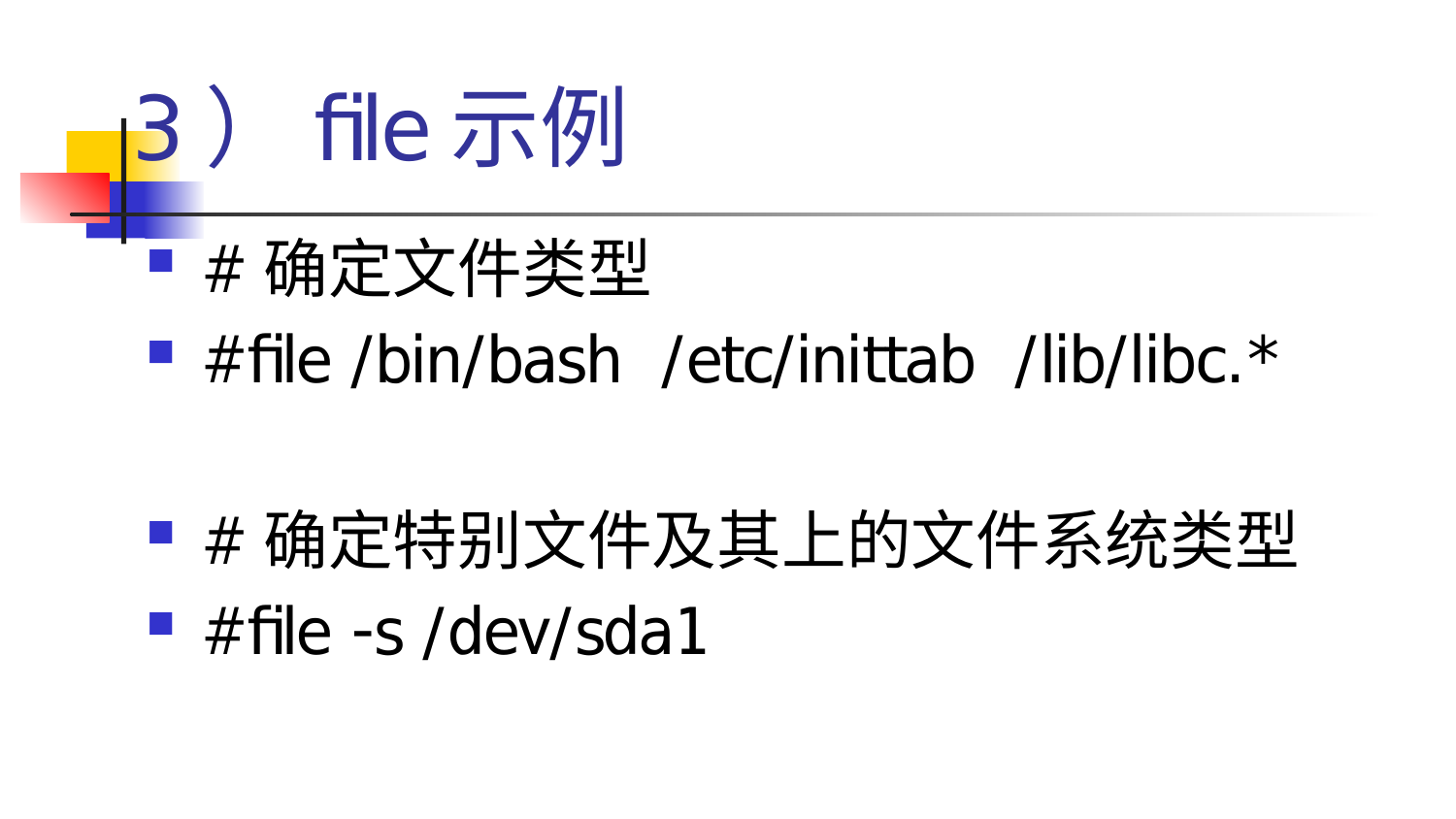

# 3）file示例
#确定文件类型
#file /bin/bash  /etc/inittab  /lib/libc.*

#确定特别文件及其上的文件系统类型
#file -s /dev/sda1